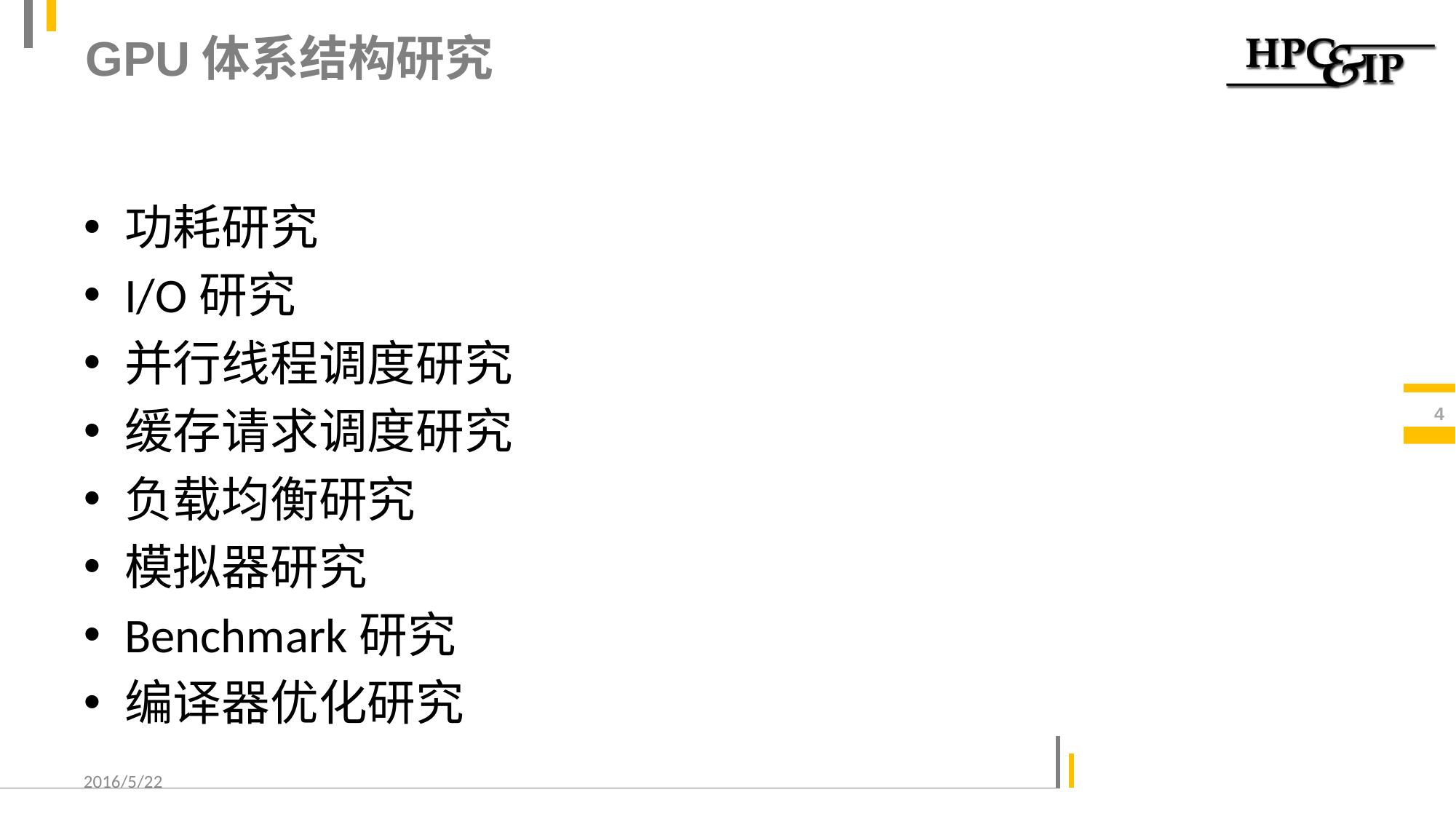

# GPU体系结构研究
功耗研究
I/O研究
并行线程调度研究
缓存请求调度研究
负载均衡研究
模拟器研究
Benchmark研究
编译器优化研究
4
2016/5/22